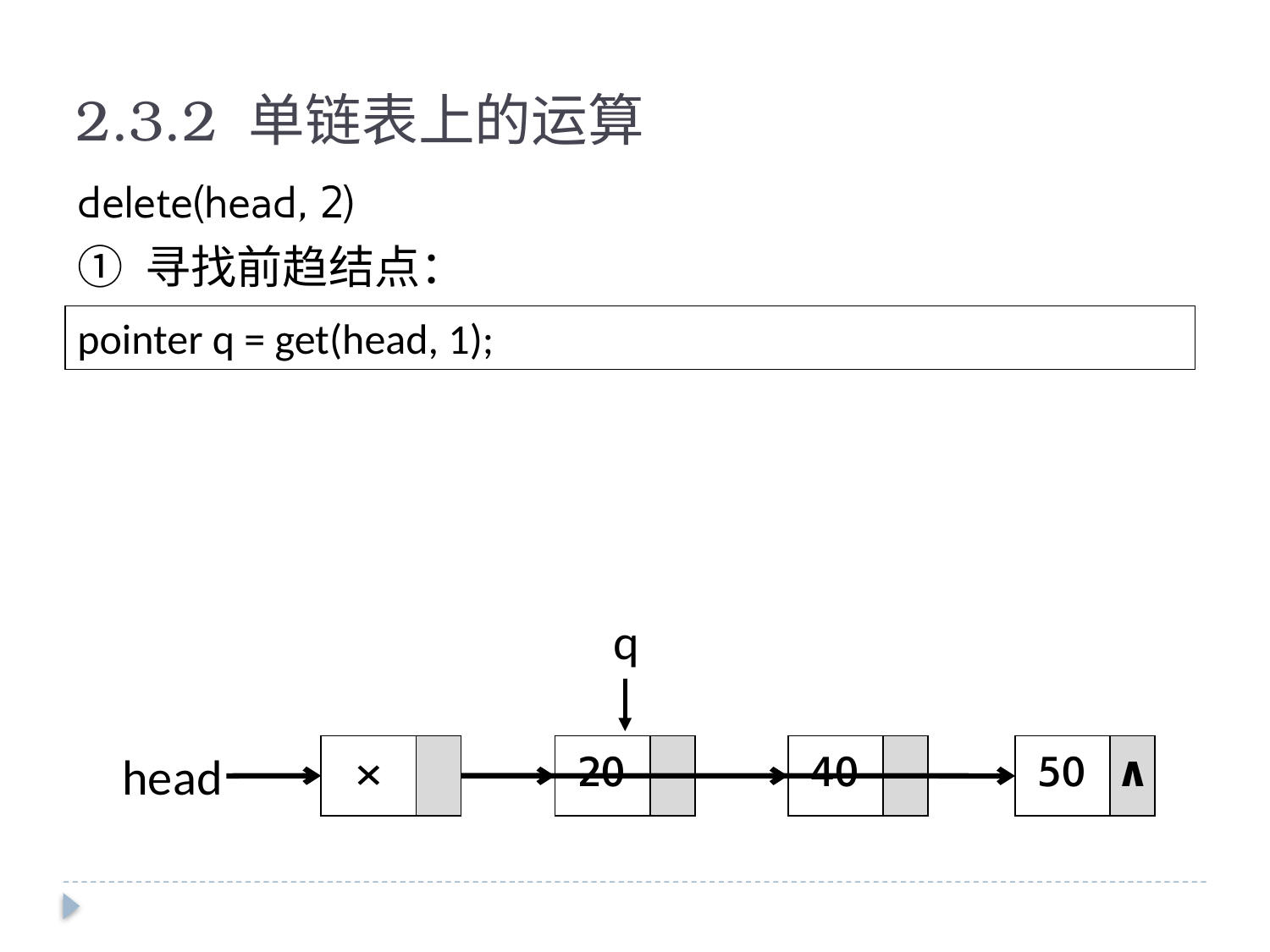

2.3.2 单链表上的运算
delete(head, 2)
① 寻找前趋结点：
pointer q = get(head, 1);
q
| × |  |
| --- | --- |
| 20 |  |
| --- | --- |
| 40 |  |
| --- | --- |
| 50 | ∧ |
| --- | --- |
head